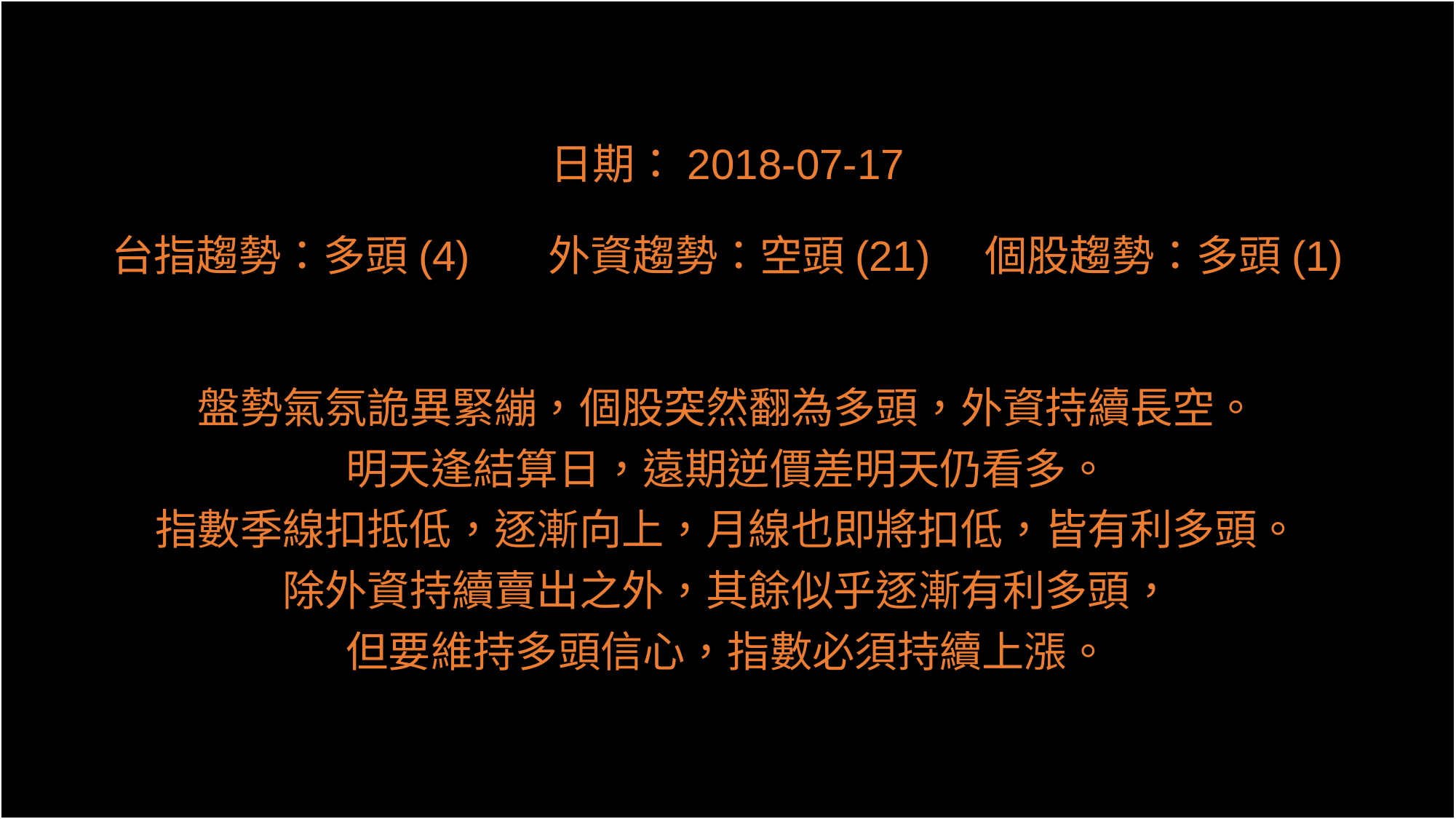

日期：2018-07-17
台指趨勢：多頭(4)	外資趨勢：空頭(21)	個股趨勢：多頭(1)
盤勢氣氛詭異緊繃，個股突然翻為多頭，外資持續長空。
明天逢結算日，遠期逆價差明天仍看多。
指數季線扣抵低，逐漸向上，月線也即將扣低，皆有利多頭。
除外資持續賣出之外，其餘似乎逐漸有利多頭，
但要維持多頭信心，指數必須持續上漲。